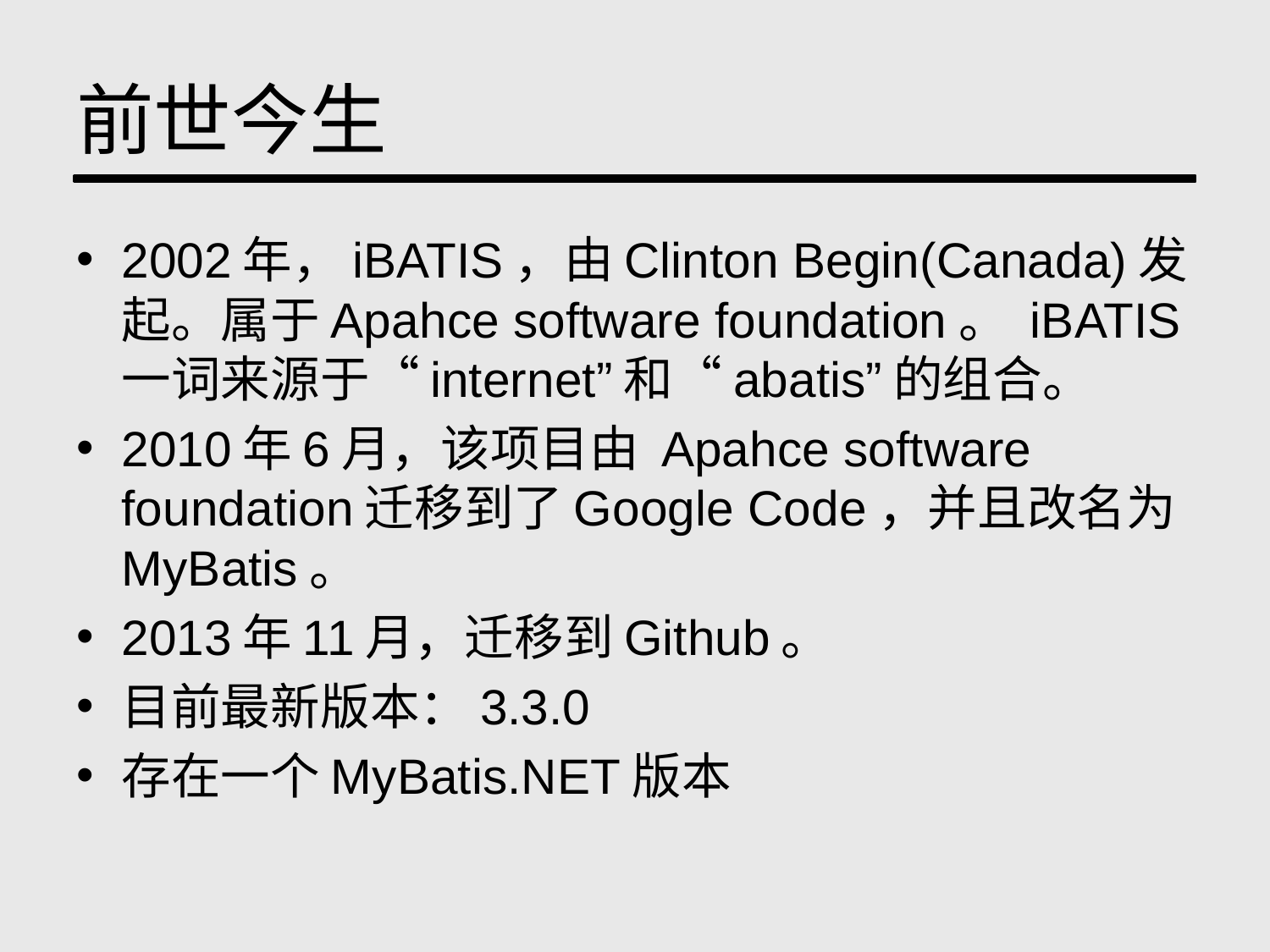

# 前世今生

2002年，iBATIS，由Clinton Begin(Canada)发起。属于Apahce software foundation。 iBATIS一词来源于“internet”和“abatis”的组合。
2010年6月，该项目由 Apahce software foundation迁移到了Google Code，并且改名为MyBatis。
2013年11月，迁移到Github。
目前最新版本：3.3.0
存在一个MyBatis.NET版本